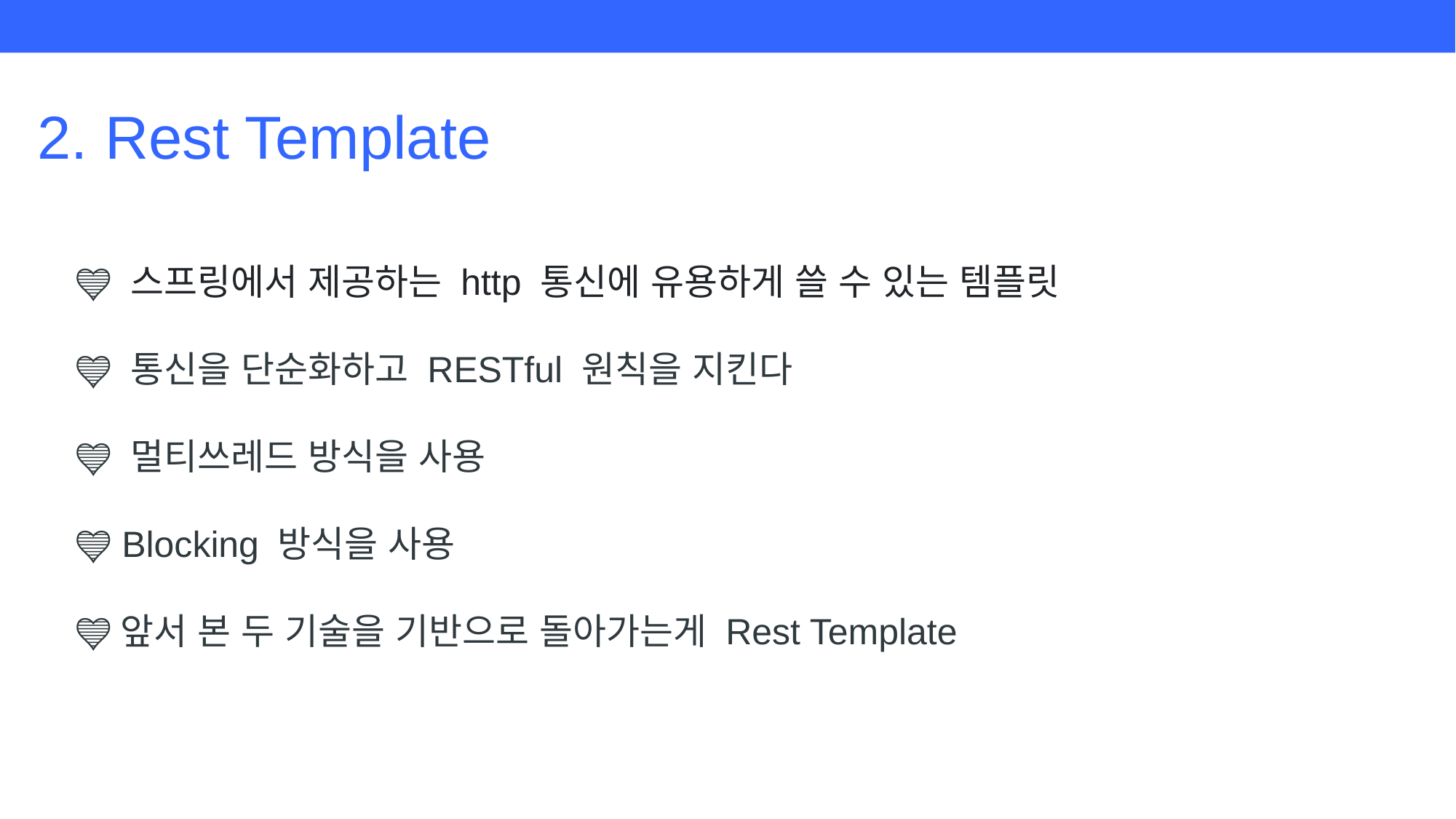

2. Rest Template
💙 스프링에서 제공하는 http 통신에 유용하게 쓸 수 있는 템플릿

💙 통신을 단순화하고 RESTful 원칙을 지킨다

💙 멀티쓰레드 방식을 사용

💙 Blocking 방식을 사용

💙앞서 본 두 기술을 기반으로 돌아가는게 Rest Template